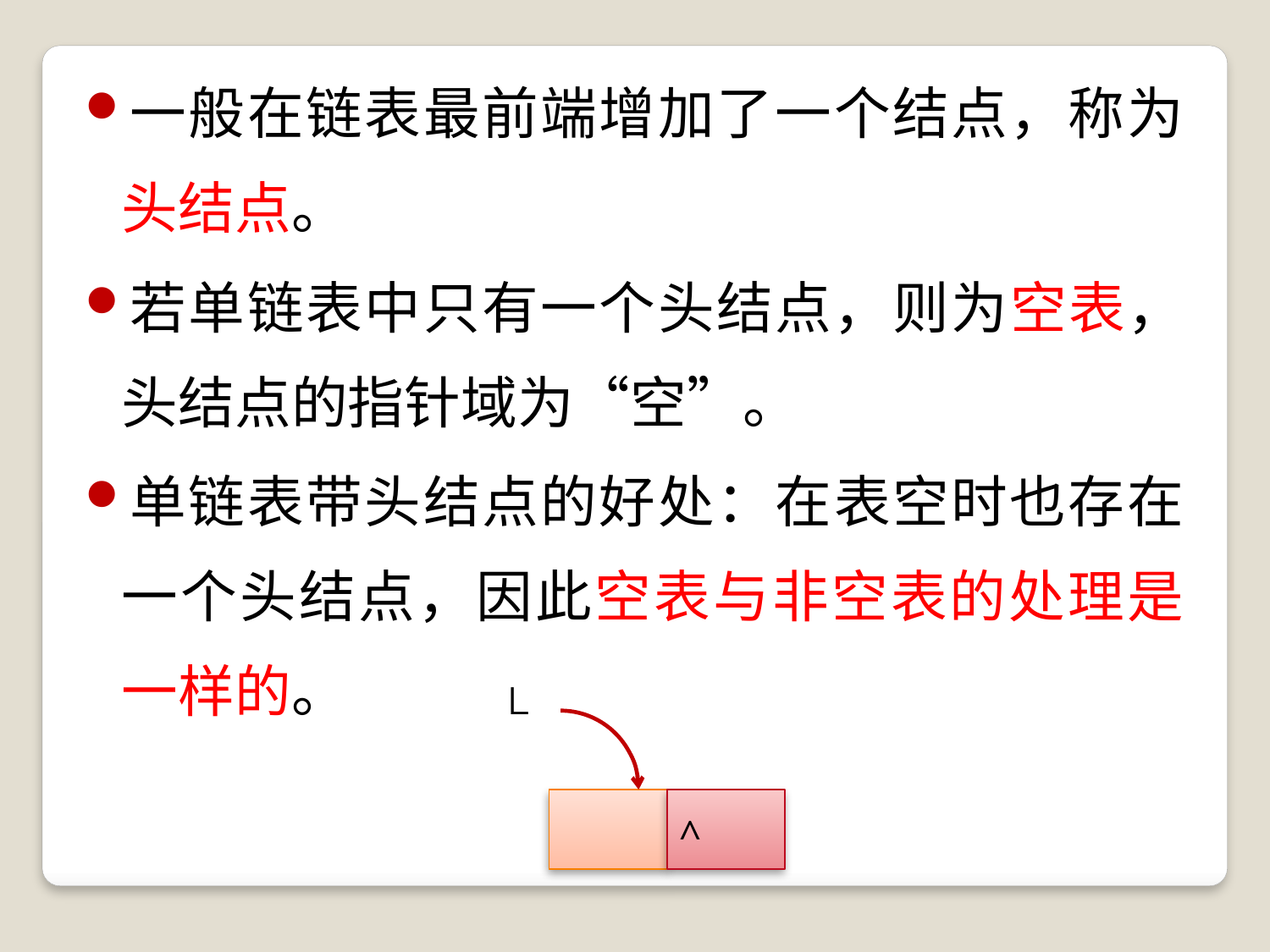

一般在链表最前端增加了一个结点，称为头结点。
若单链表中只有一个头结点，则为空表，头结点的指针域为“空”。
单链表带头结点的好处：在表空时也存在一个头结点，因此空表与非空表的处理是一样的。

L

∧